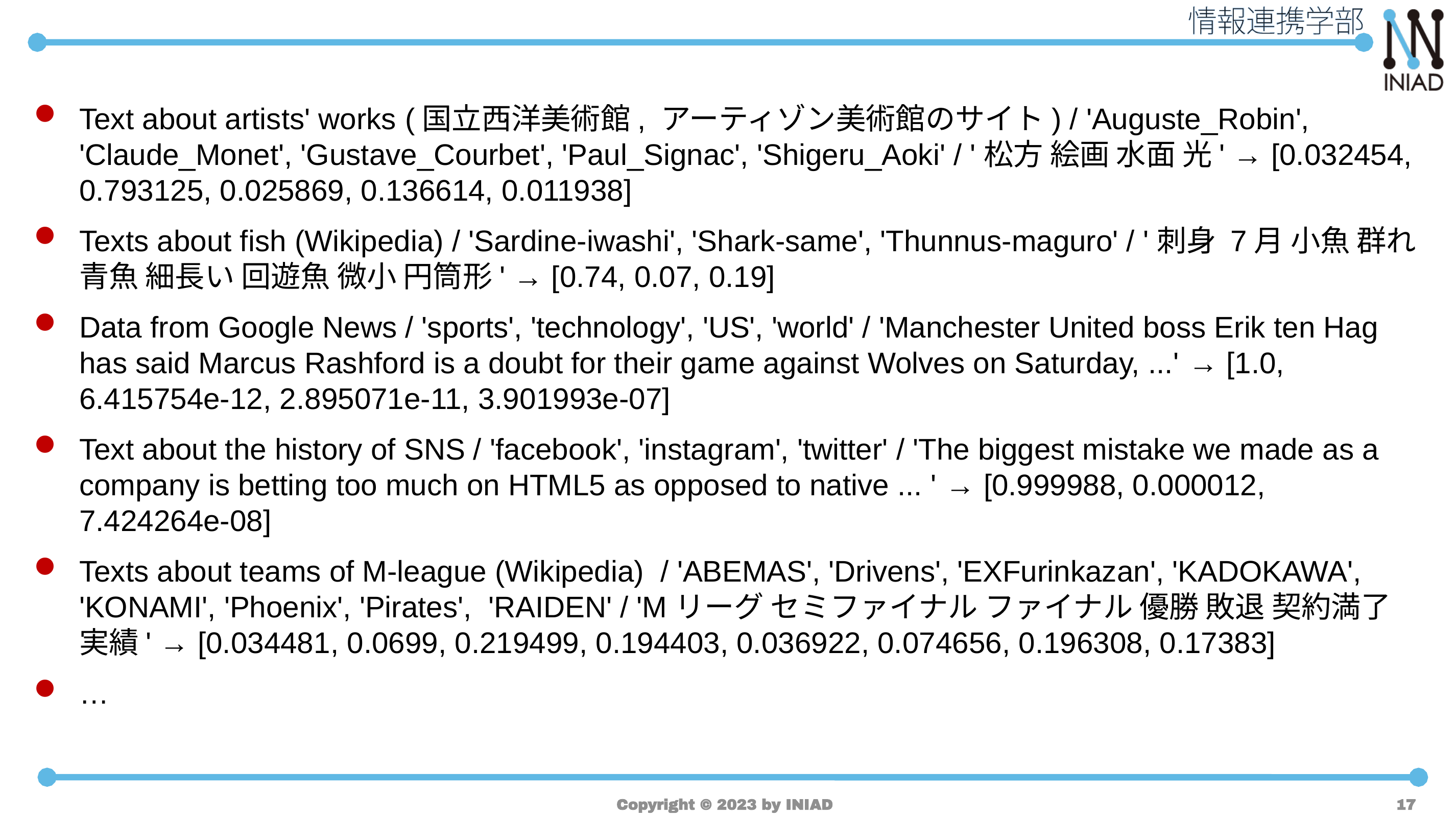

Text about artists' works (国立西洋美術館, アーティゾン美術館のサイト) / 'Auguste_Robin', 'Claude_Monet', 'Gustave_Courbet', 'Paul_Signac', 'Shigeru_Aoki' / '松方 絵画 水面 光' → [0.032454, 0.793125, 0.025869, 0.136614, 0.011938]
Texts about fish (Wikipedia) / 'Sardine-iwashi', 'Shark-same', 'Thunnus-maguro' / '刺身 7月 小魚 群れ 青魚 細長い 回遊魚 微小 円筒形' → [0.74, 0.07, 0.19]
Data from Google News / 'sports', 'technology', 'US', 'world' / 'Manchester United boss Erik ten Hag has said Marcus Rashford is a doubt for their game against Wolves on Saturday, ...' → [1.0, 6.415754e-12, 2.895071e-11, 3.901993e-07]
Text about the history of SNS / 'facebook', 'instagram', 'twitter' / 'The biggest mistake we made as a company is betting too much on HTML5 as opposed to native ... ' → [0.999988, 0.000012, 7.424264e-08]
Texts about teams of M-league (Wikipedia)  / 'ABEMAS', 'Drivens', 'EXFurinkazan', 'KADOKAWA', 'KONAMI', 'Phoenix', 'Pirates',  'RAIDEN' / 'Mリーグ セミファイナル ファイナル 優勝 敗退 契約満了 実績' → [0.034481, 0.0699, 0.219499, 0.194403, 0.036922, 0.074656, 0.196308, 0.17383]
…
Copyright © 2023 by INIAD
17